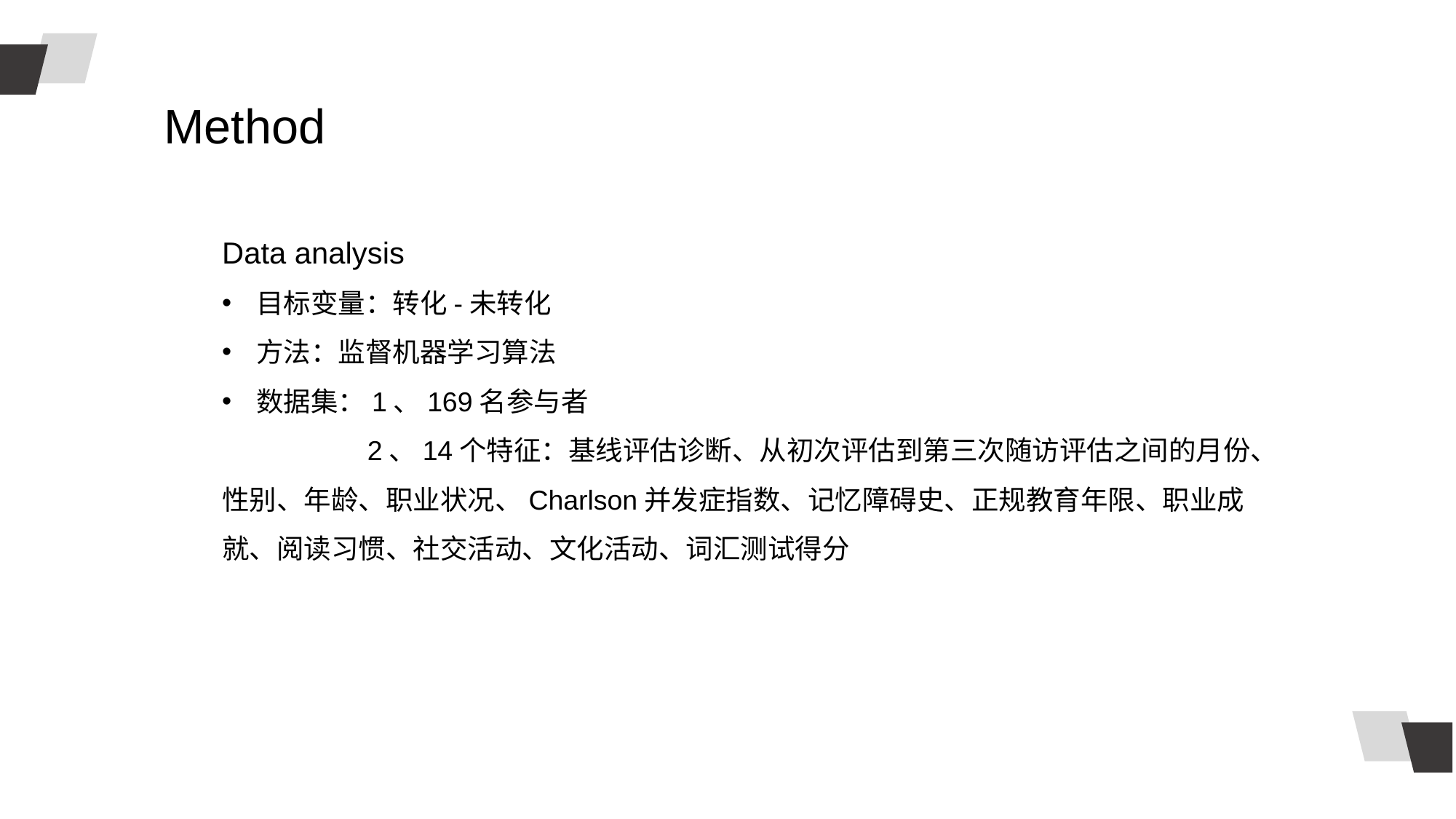

Method
Data analysis
目标变量：转化-未转化
方法：监督机器学习算法
数据集：1、169名参与者
                   2、14个特征：基线评估诊断、从初次评估到第三次随访评估之间的月份、性别、年龄、职业状况、Charlson并发症指数、记忆障碍史、正规教育年限、职业成就、阅读习惯、社交活动、文化活动、词汇测试得分